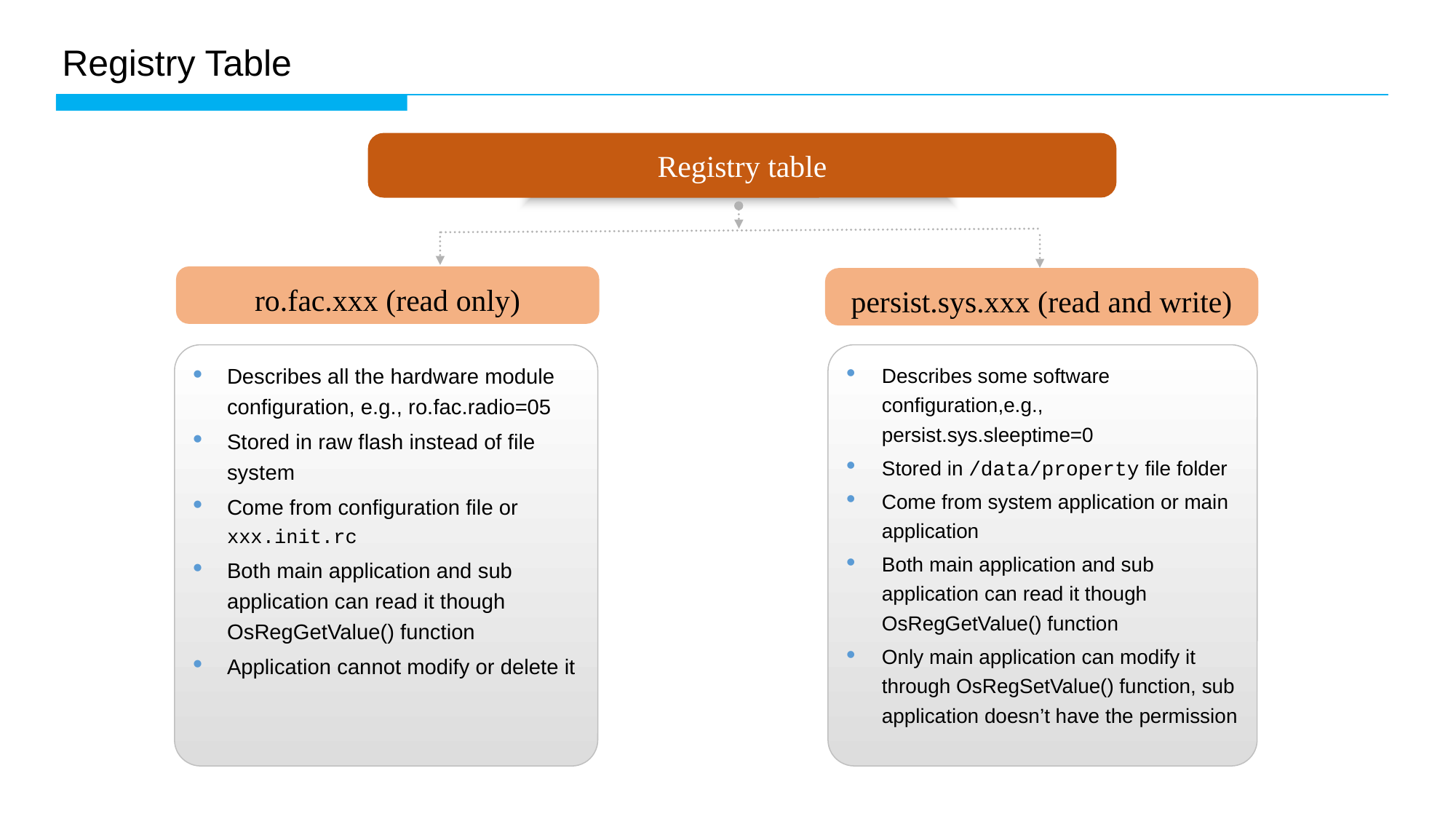

Registry Table

Registry table
双击添加标题文字

ro.fac.xxx (read only)
persist.sys.xxx (read and write)
Describes some software configuration,e.g., persist.sys.sleeptime=0
Stored in /data/property file folder
Come from system application or main application
Both main application and sub application can read it though OsRegGetValue() function
Only main application can modify it through OsRegSetValue() function, sub application doesn’t have the permission
Describes all the hardware module configuration, e.g., ro.fac.radio=05
Stored in raw flash instead of file system
Come from configuration file or xxx.init.rc
Both main application and sub application can read it though OsRegGetValue() function
Application cannot modify or delete it